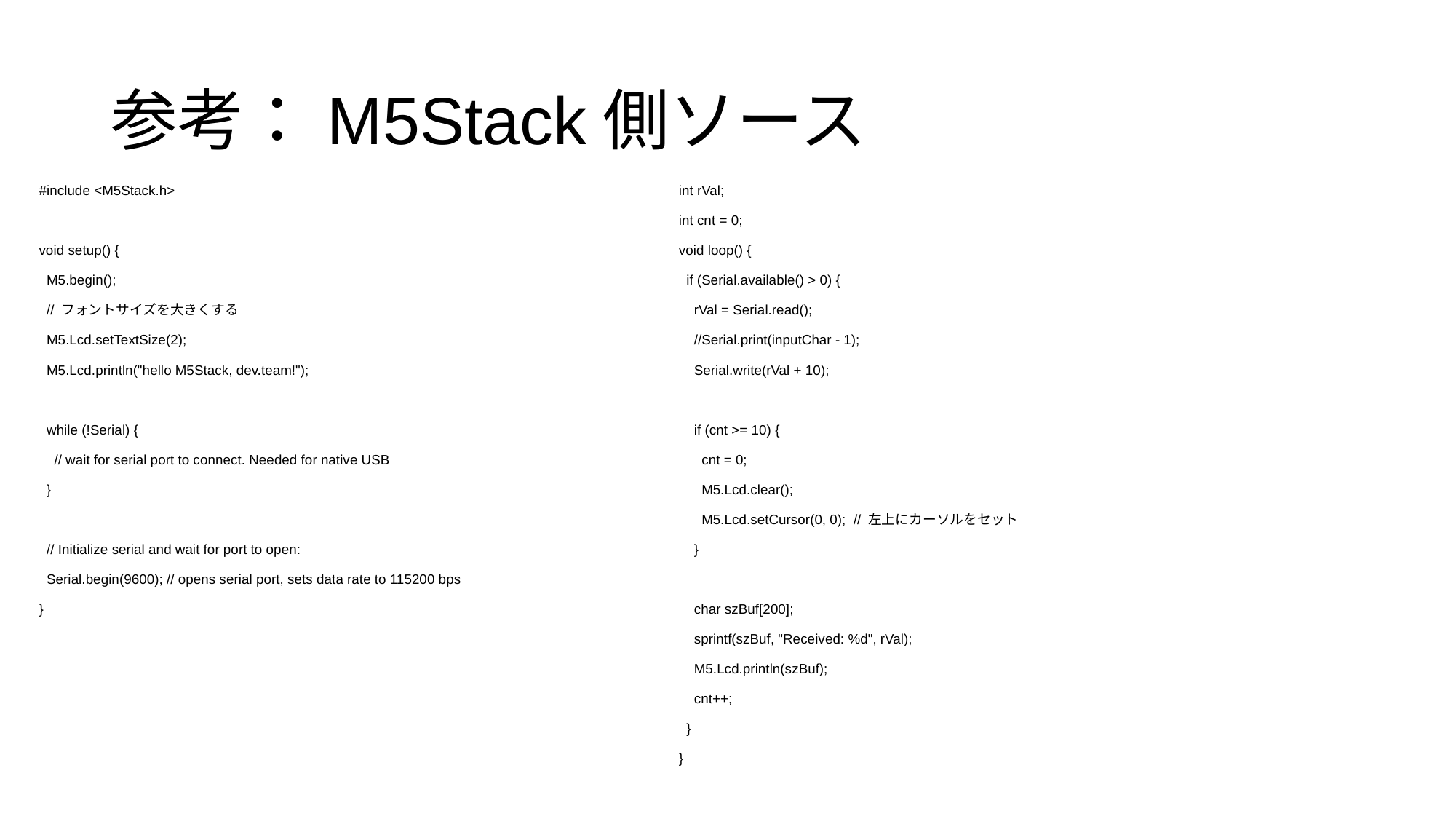

# 参考：M5Stack側ソース
#include <M5Stack.h>

void setup() {
  M5.begin();
  // フォントサイズを大きくする
  M5.Lcd.setTextSize(2);
  M5.Lcd.println("hello M5Stack, dev.team!");

  while (!Serial) {
    // wait for serial port to connect. Needed for native USB
  }

  // Initialize serial and wait for port to open:
  Serial.begin(9600); // opens serial port, sets data rate to 115200 bps
}
int rVal;
int cnt = 0;
void loop() {
  if (Serial.available() > 0) {
    rVal = Serial.read();
    //Serial.print(inputChar - 1);
    Serial.write(rVal + 10);

    if (cnt >= 10) {
      cnt = 0;
      M5.Lcd.clear();
      M5.Lcd.setCursor(0, 0);  // 左上にカーソルをセット
    }

    char szBuf[200];
    sprintf(szBuf, "Received: %d", rVal);
    M5.Lcd.println(szBuf);
    cnt++;
  }
}